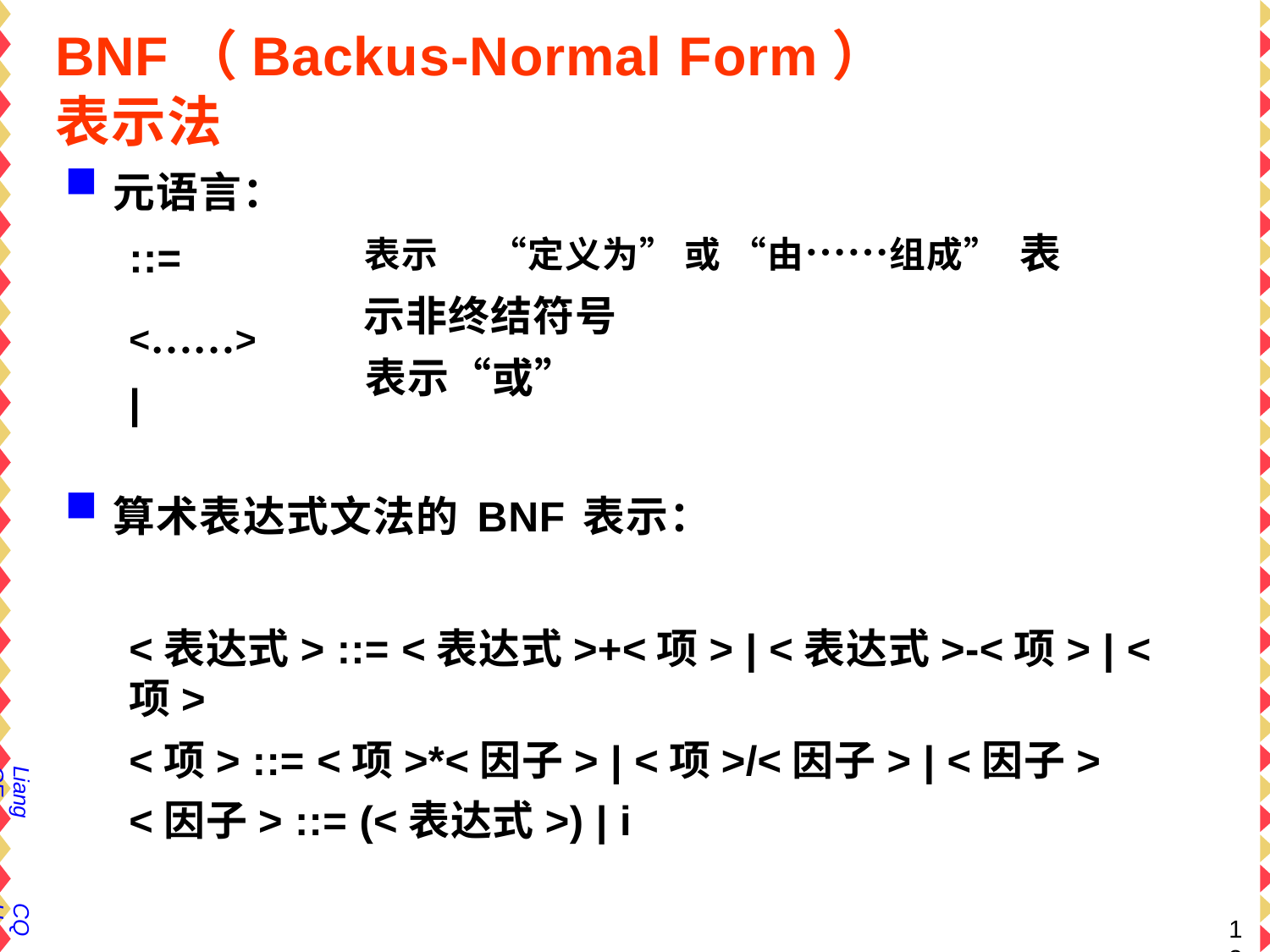

# BNF（Backus-Normal Form）表示法
元语言：
::=
<……>
|
表示	“定义为” 或 “由……组成”  表示非终结符号
表示“或”
算术表达式文法的BNF表示：

<表达式> ::= <表达式>+<项> | <表达式>-<项> | <项>
<项> ::= <项>*<因子> | <项>/<因子> | <因子>
<因子> ::= (<表达式>) | i
Liang GE
CQU
13